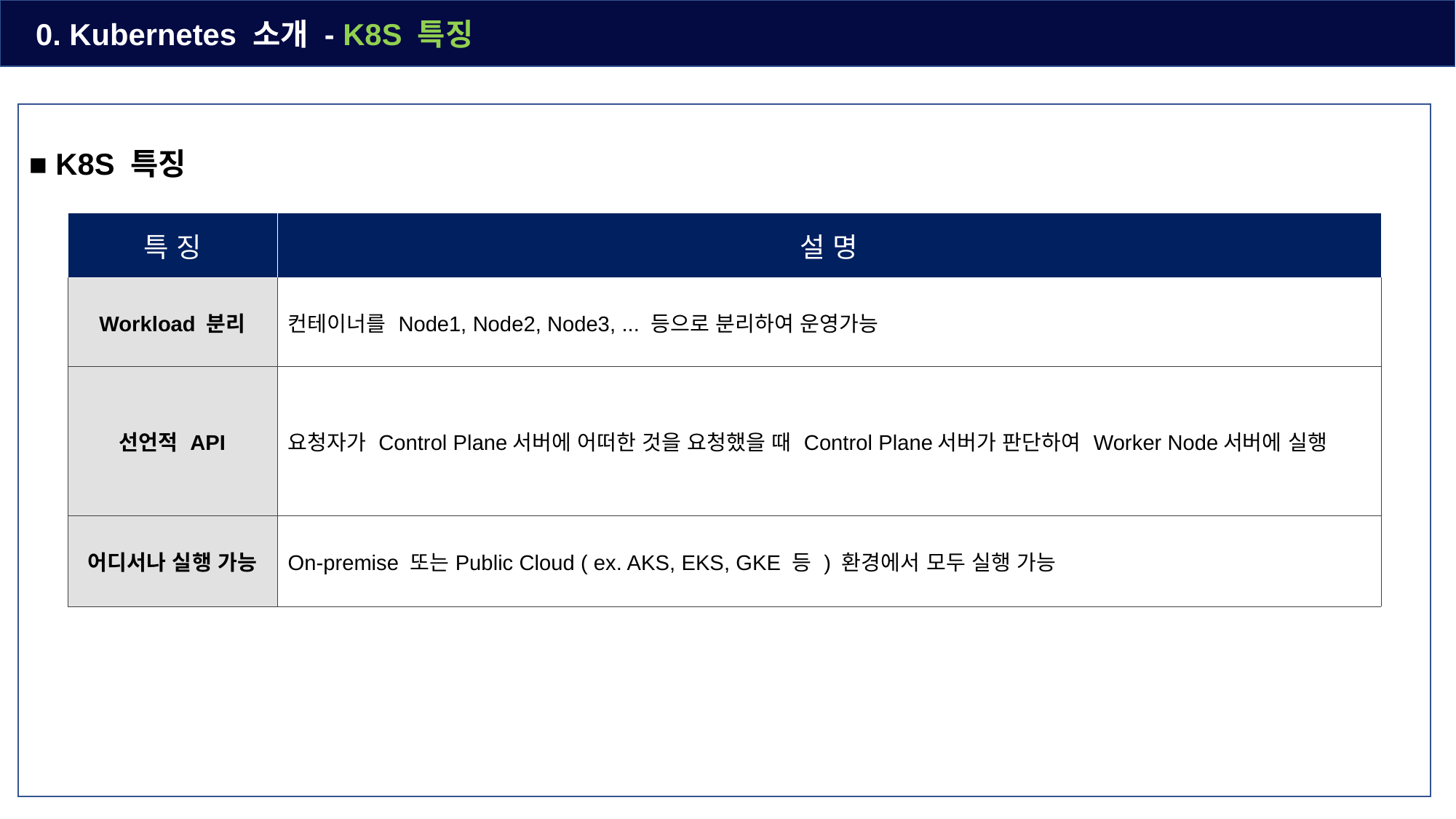

0. Kubernetes 소개 - K8S 특징
■ K8S 특징

| 특 징 | 설 명 |
| --- | --- |
| Workload 분리 | 컨테이너를 Node1, Node2, Node3, ... 등으로 분리하여 운영가능 |
| 선언적 API | 요청자가 Control Plane서버에 어떠한 것을 요청했을 때 Control Plane서버가 판단하여 Worker Node서버에 실행 |
| 어디서나 실행 가능 | On-premise 또는Public Cloud ( ex. AKS, EKS, GKE 등 ) 환경에서 모두 실행 가능 |